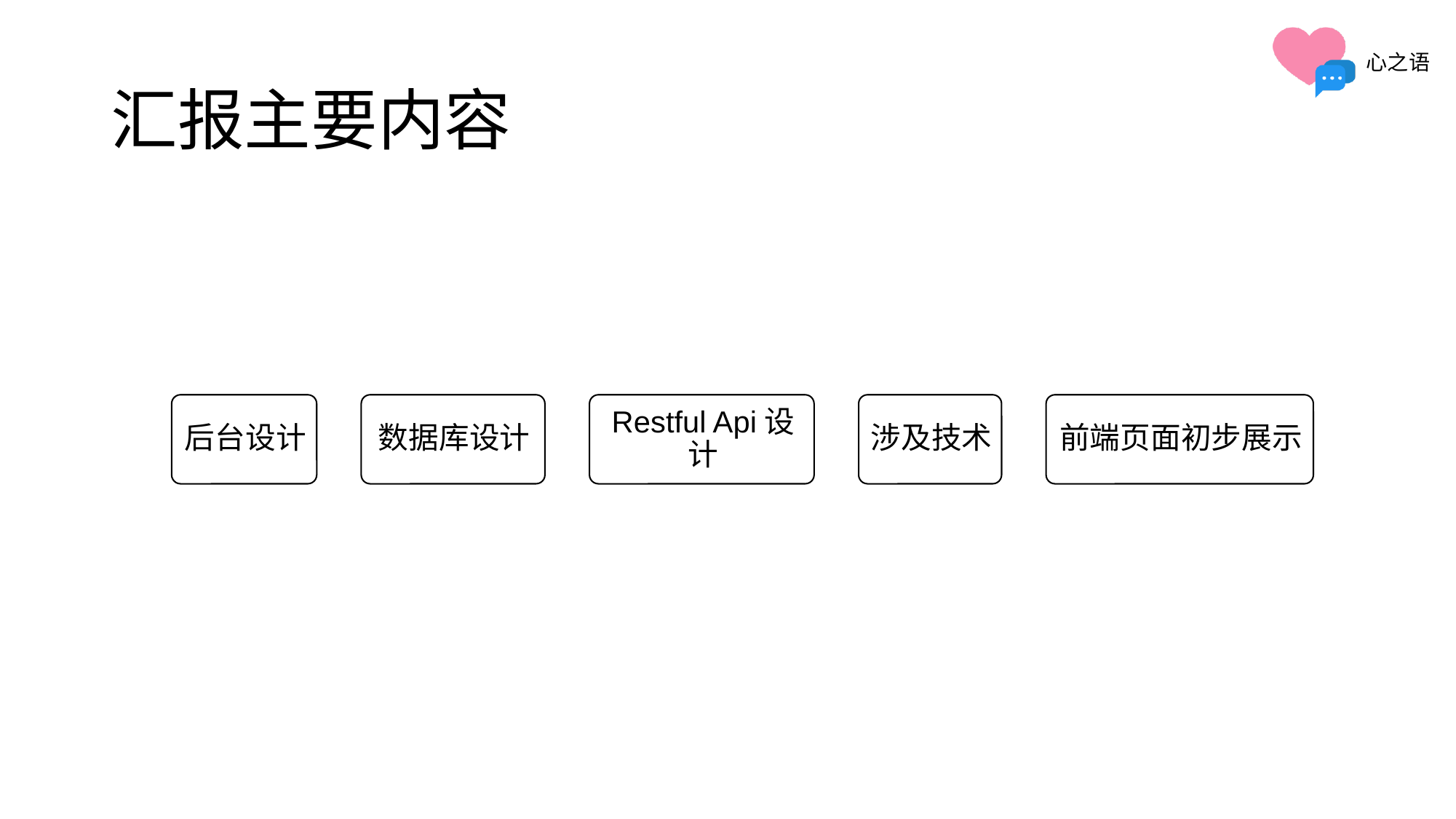

# 汇报主要内容
后台设计
数据库设计
Restful Api设计
涉及技术
前端页面初步展示
1 需求分析
2 可行性分析报告
3 系统的设计
3系统实现